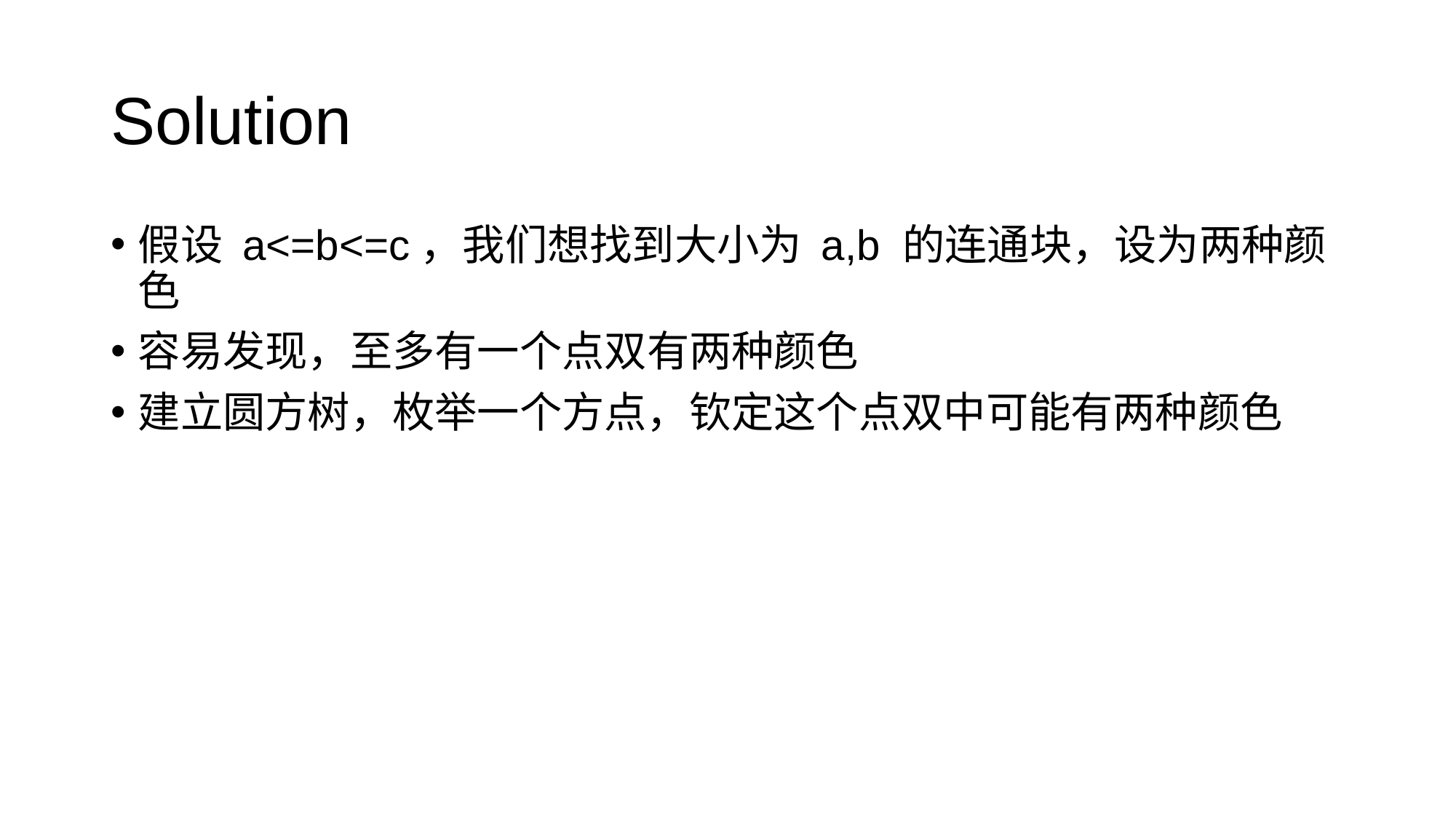

# Solution
假设 a<=b<=c，我们想找到大小为 a,b 的连通块，设为两种颜色
容易发现，至多有一个点双有两种颜色
建立圆方树，枚举一个方点，钦定这个点双中可能有两种颜色